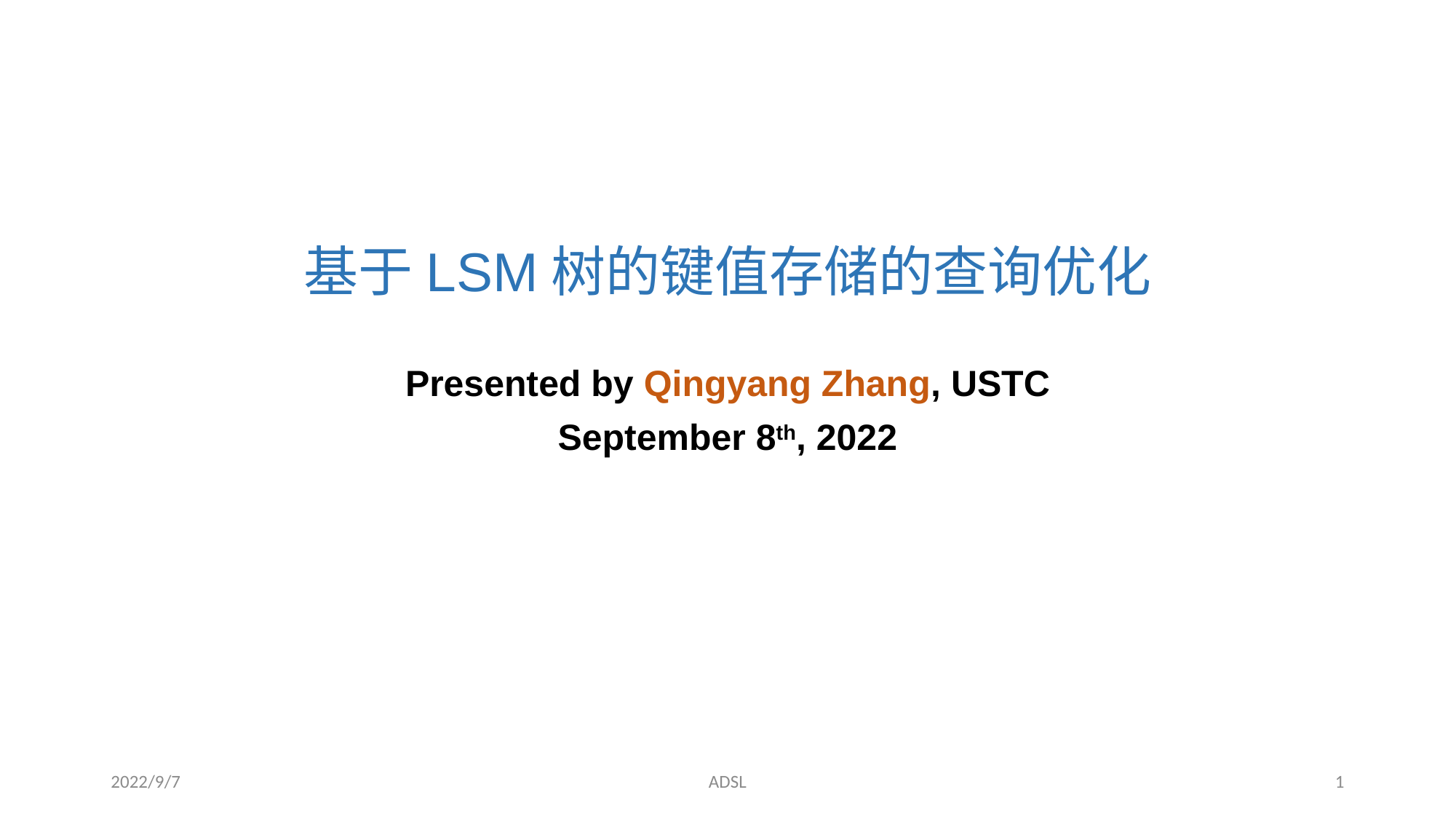

# 基于LSM树的键值存储的查询优化
Presented by Qingyang Zhang, USTC
September 8th, 2022

2022/9/7
ADSL
1